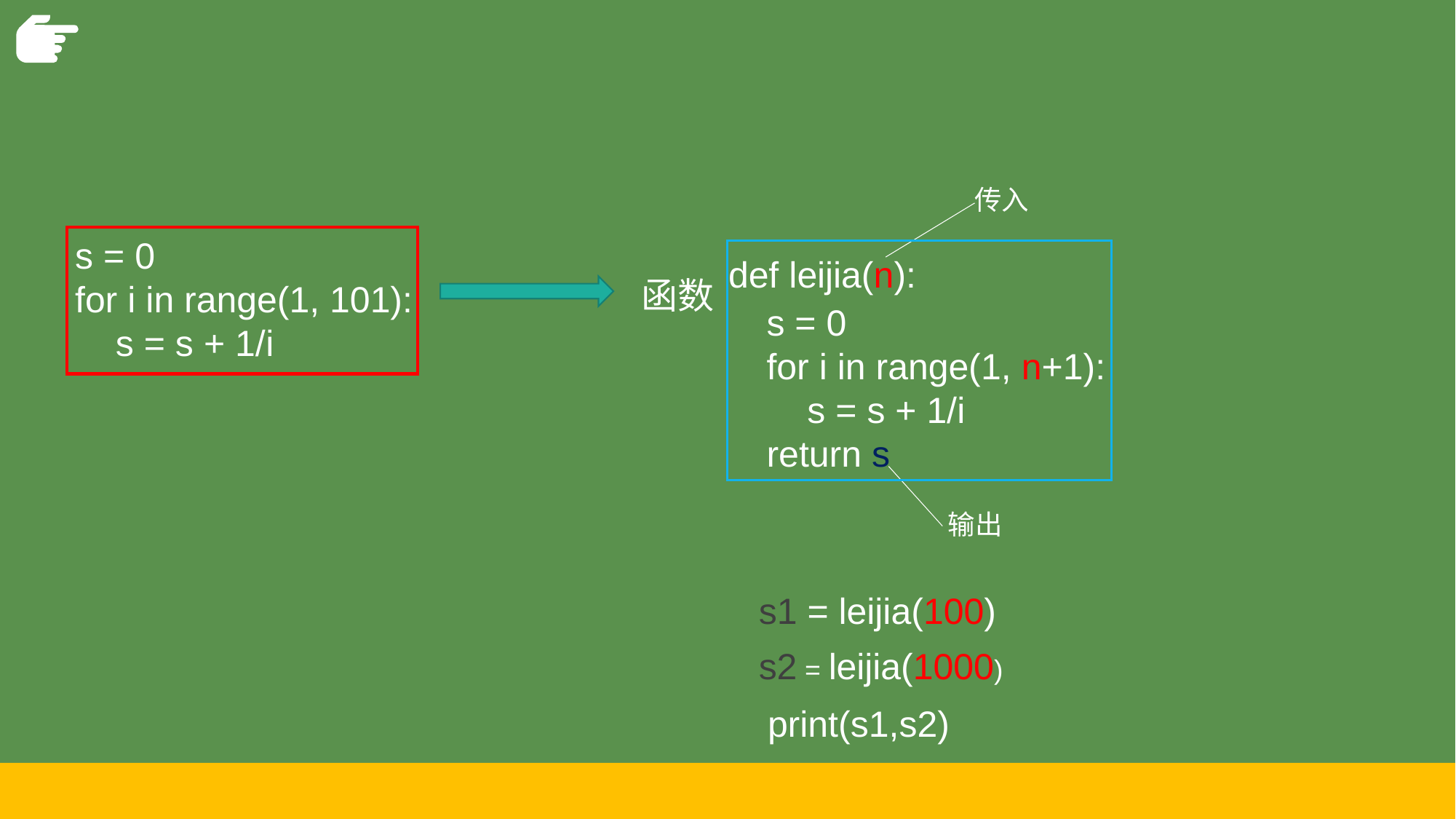

#
传入
s = 0
for i in range(1, 101):
    s = s + 1/i

def leijia(n):
函数

s = 0
for i in range(1, n+1):
    s = s + 1/i
return s
输出
s1 = leijia(100)
s2 = leijia(1000)
print(s1,s2)